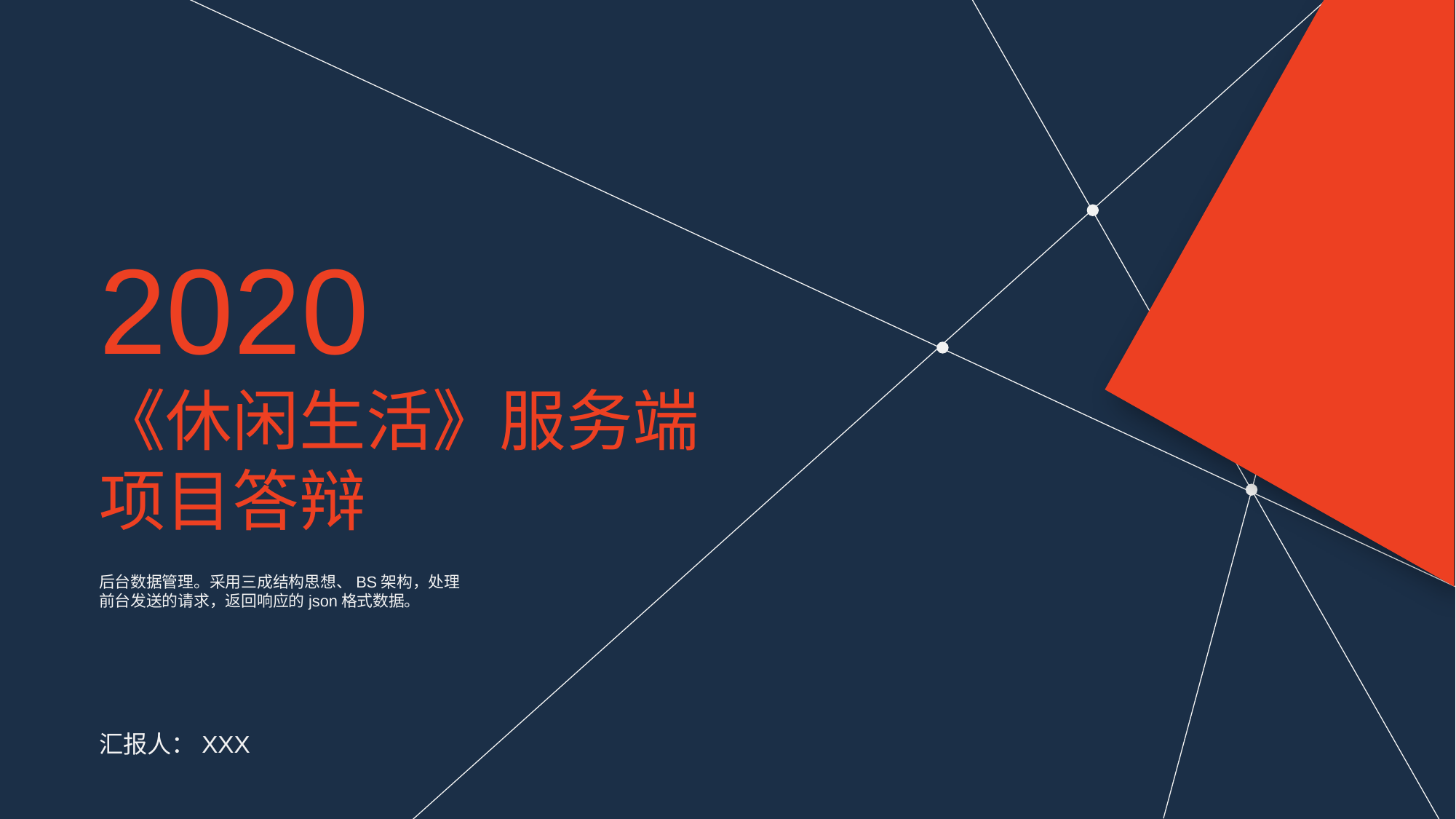

2020
《休闲生活》服务端项目答辩

后台数据管理。采用三成结构思想、BS架构，处理前台发送的请求，返回响应的json格式数据。
汇报人：XXX